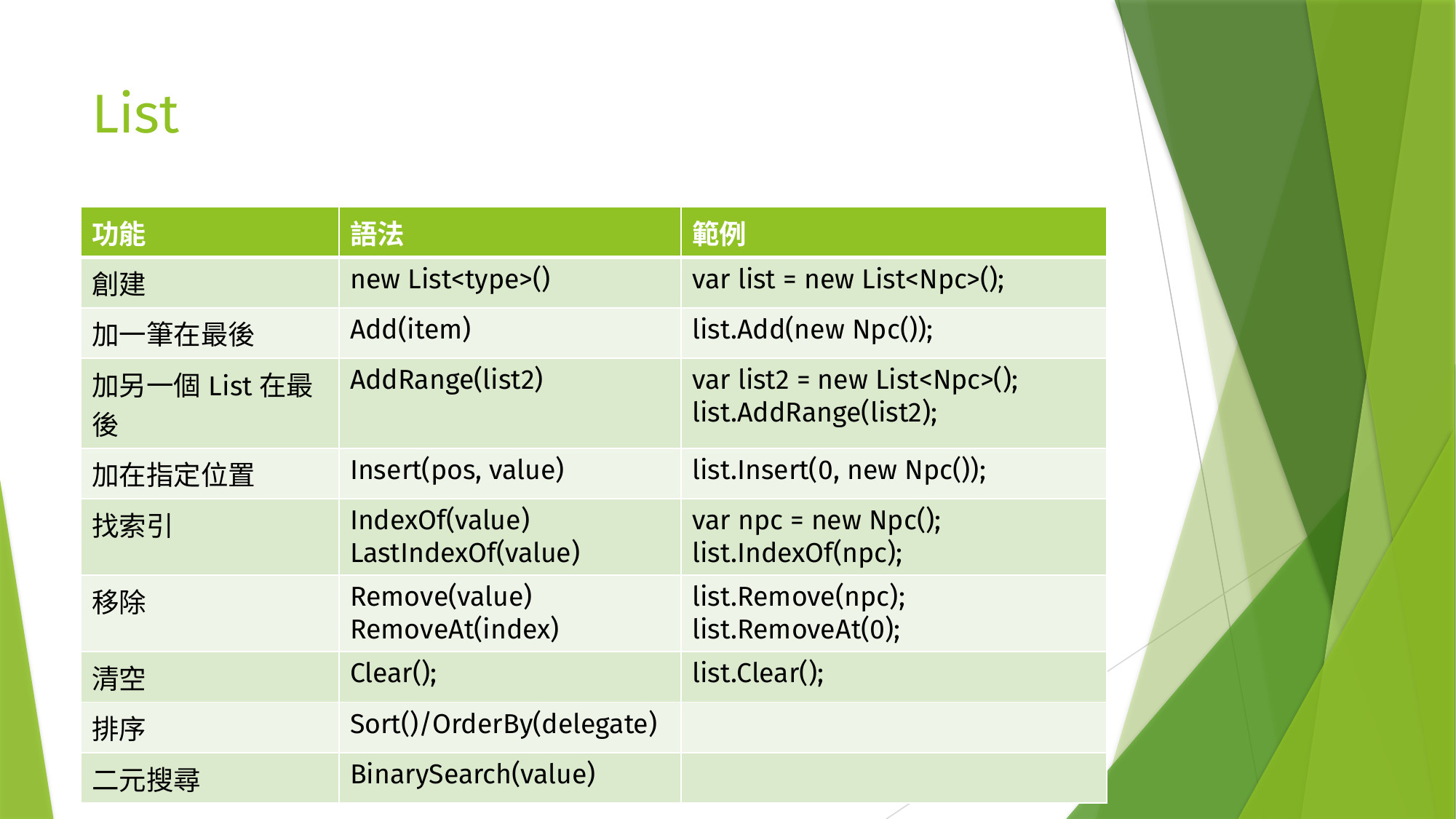

# List
| 功能 | 語法 | 範例 |
| --- | --- | --- |
| 創建 | new List<type>() | var list = new List<Npc>(); |
| 加一筆在最後 | Add(item) | list.Add(new Npc()); |
| 加另一個List在最後 | AddRange(list2) | var list2 = new List<Npc>(); list.AddRange(list2); |
| 加在指定位置 | Insert(pos, value) | list.Insert(0, new Npc()); |
| 找索引 | IndexOf(value) LastIndexOf(value) | var npc = new Npc(); list.IndexOf(npc); |
| 移除 | Remove(value) RemoveAt(index) | list.Remove(npc); list.RemoveAt(0); |
| 清空 | Clear(); | list.Clear(); |
| 排序 | Sort()/OrderBy(delegate) |  |
| 二元搜尋 | BinarySearch(value) |  |